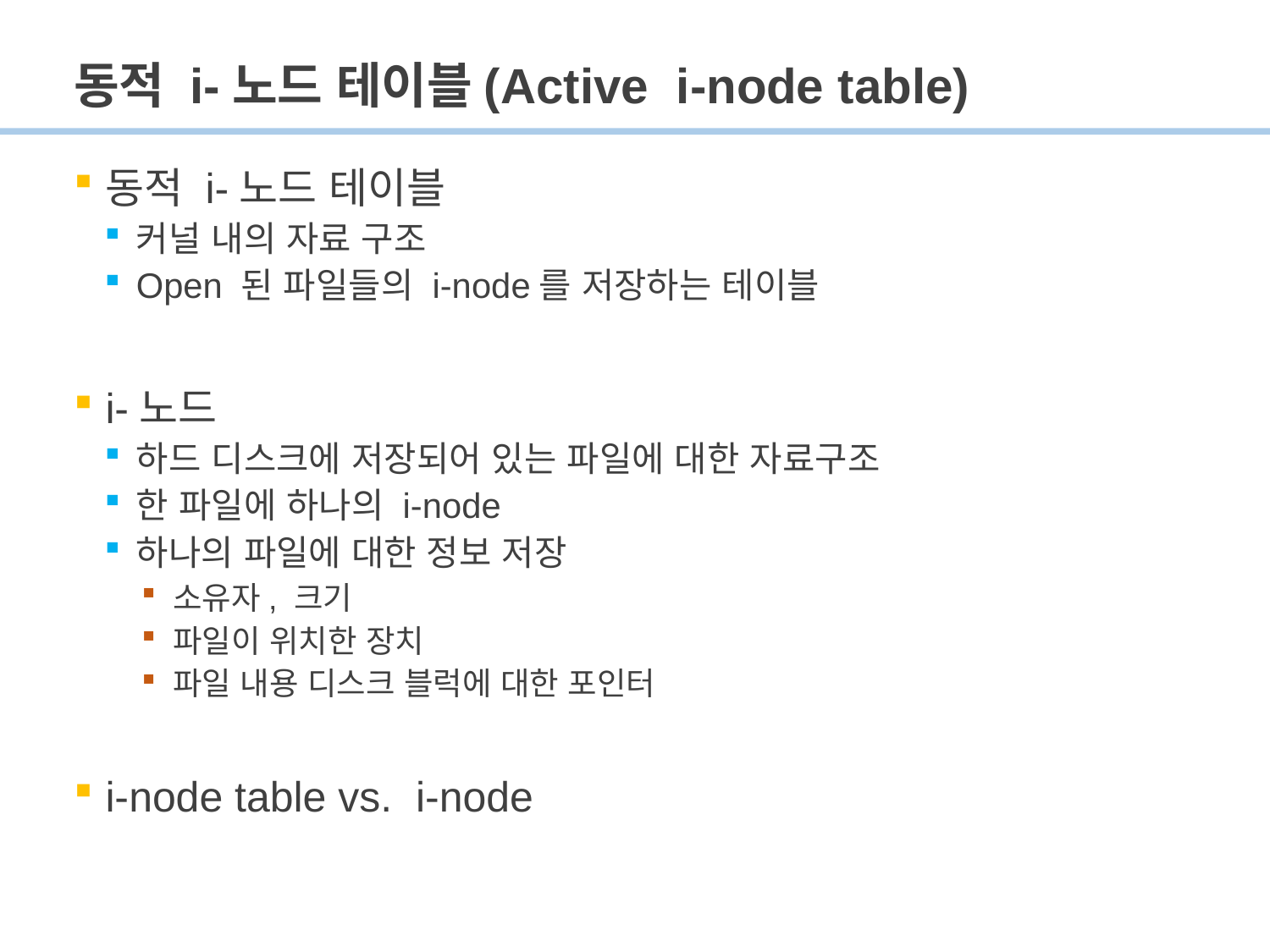

# 동적 i-노드 테이블(Active  i-node table)
동적 i-노드 테이블
커널 내의 자료 구조
Open 된 파일들의 i-node를 저장하는 테이블

i-노드
하드 디스크에 저장되어 있는 파일에 대한 자료구조
한 파일에 하나의 i-node
하나의 파일에 대한 정보 저장
소유자, 크기
파일이 위치한 장치
파일 내용 디스크 블럭에 대한 포인터

i-node table vs.  i-node